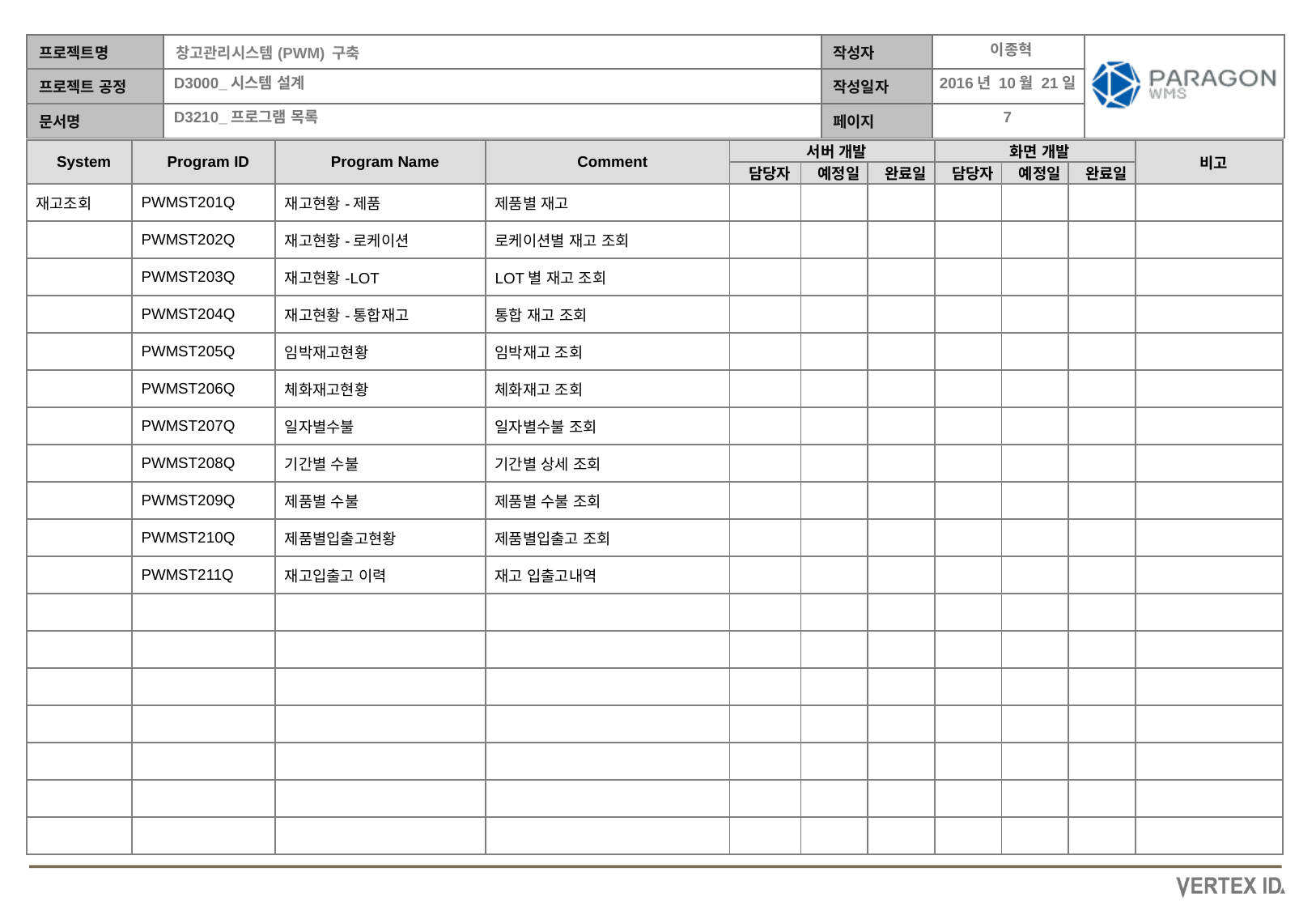

이종혁
2016년 10월 21일
| System | Program ID | Program Name | Comment | 서버 개발 |  |  | 화면 개발 |  |  | 비고 |
| --- | --- | --- | --- | --- | --- | --- | --- | --- | --- | --- |
|  |  |  |  | 담당자 | 예정일 | 완료일 | 담당자 | 예정일 | 완료일 |  |
| 재고조회 | PWMST201Q | 재고현황-제품 | 제품별 재고 |  |  |  |  |  |  |  |
|  | PWMST202Q | 재고현황-로케이션 | 로케이션별 재고 조회 |  |  |  |  |  |  |  |
|  | PWMST203Q | 재고현황-LOT | LOT별 재고 조회 |  |  |  |  |  |  |  |
|  | PWMST204Q | 재고현황-통합재고 | 통합 재고 조회 |  |  |  |  |  |  |  |
|  | PWMST205Q | 임박재고현황 | 임박재고 조회 |  |  |  |  |  |  |  |
|  | PWMST206Q | 체화재고현황 | 체화재고 조회 |  |  |  |  |  |  |  |
|  | PWMST207Q | 일자별수불 | 일자별수불 조회 |  |  |  |  |  |  |  |
|  | PWMST208Q | 기간별 수불 | 기간별 상세 조회 |  |  |  |  |  |  |  |
|  | PWMST209Q | 제품별 수불 | 제품별 수불 조회 |  |  |  |  |  |  |  |
|  | PWMST210Q | 제품별입출고현황 | 제품별입출고 조회 |  |  |  |  |  |  |  |
|  | PWMST211Q | 재고입출고 이력 | 재고 입출고내역 |  |  |  |  |  |  |  |
|  |  |  |  |  |  |  |  |  |  |  |
|  |  |  |  |  |  |  |  |  |  |  |
|  |  |  |  |  |  |  |  |  |  |  |
|  |  |  |  |  |  |  |  |  |  |  |
|  |  |  |  |  |  |  |  |  |  |  |
|  |  |  |  |  |  |  |  |  |  |  |
|  |  |  |  |  |  |  |  |  |  |  |